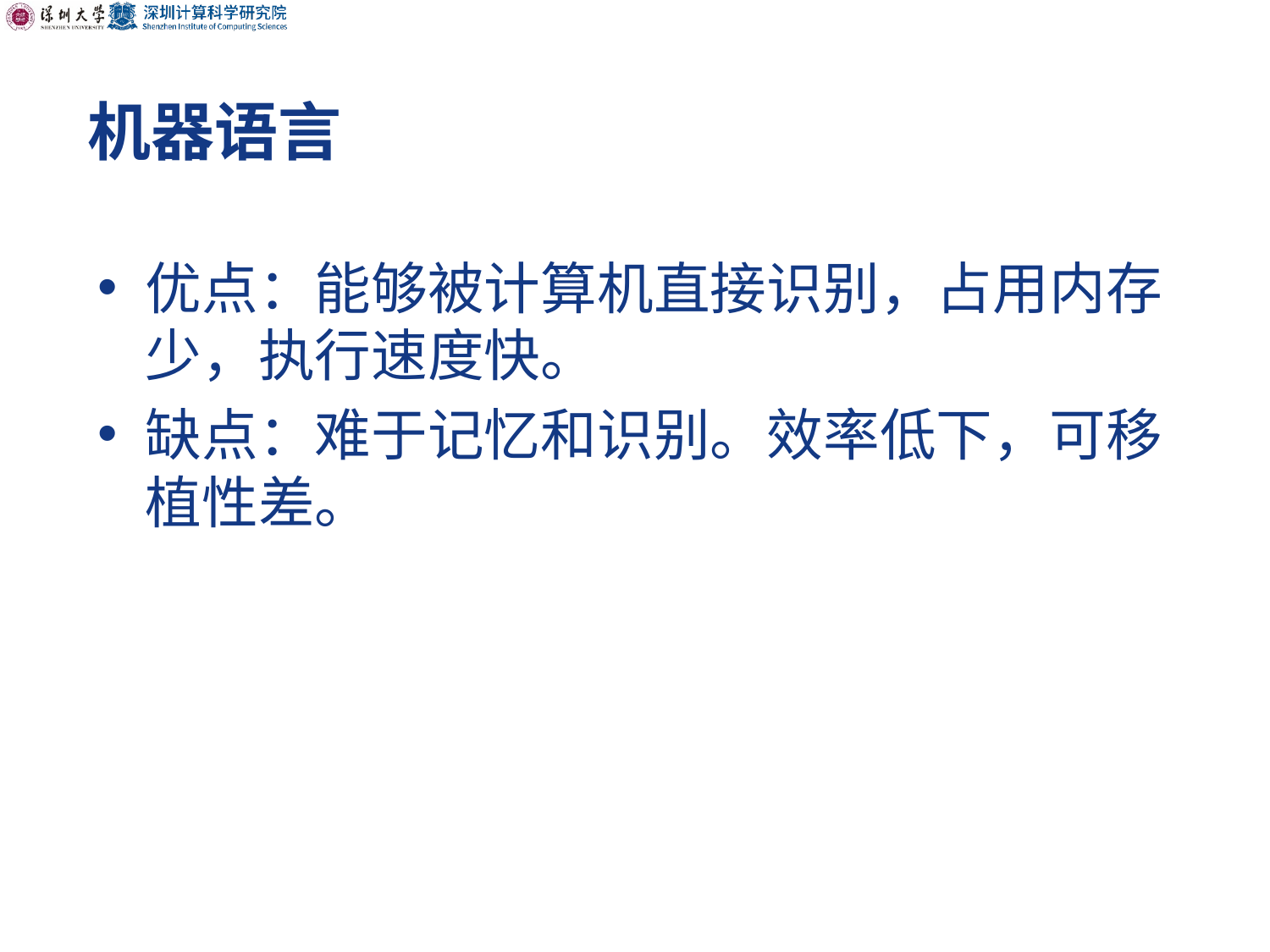

# 机器语言
优点：能够被计算机直接识别，占用内存少，执行速度快。
缺点：难于记忆和识别。效率低下，可移植性差。